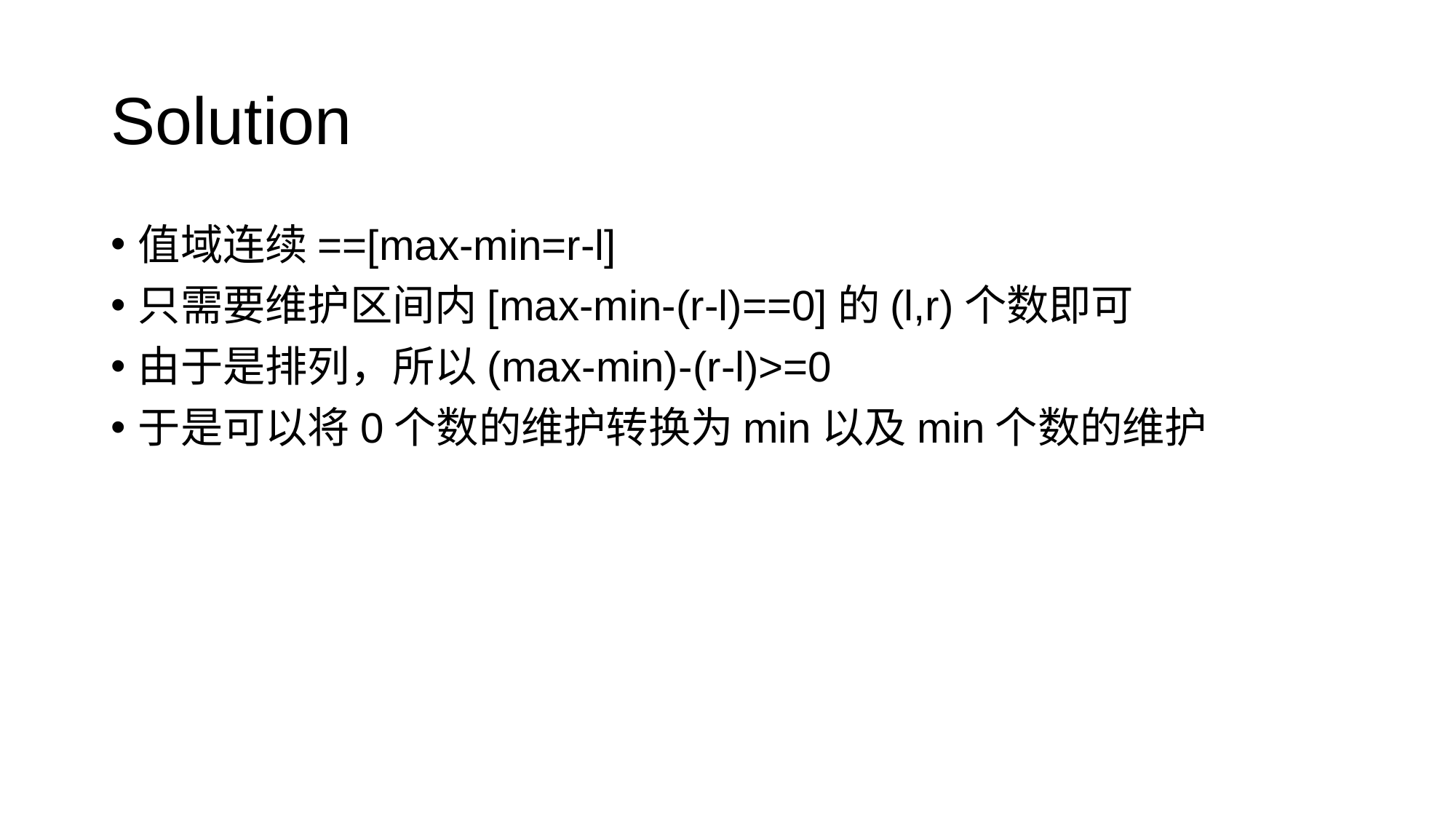

# Solution
值域连续==[max-min=r-l]
只需要维护区间内[max-min-(r-l)==0]的(l,r)个数即可
由于是排列，所以(max-min)-(r-l)>=0
于是可以将0个数的维护转换为min以及min个数的维护